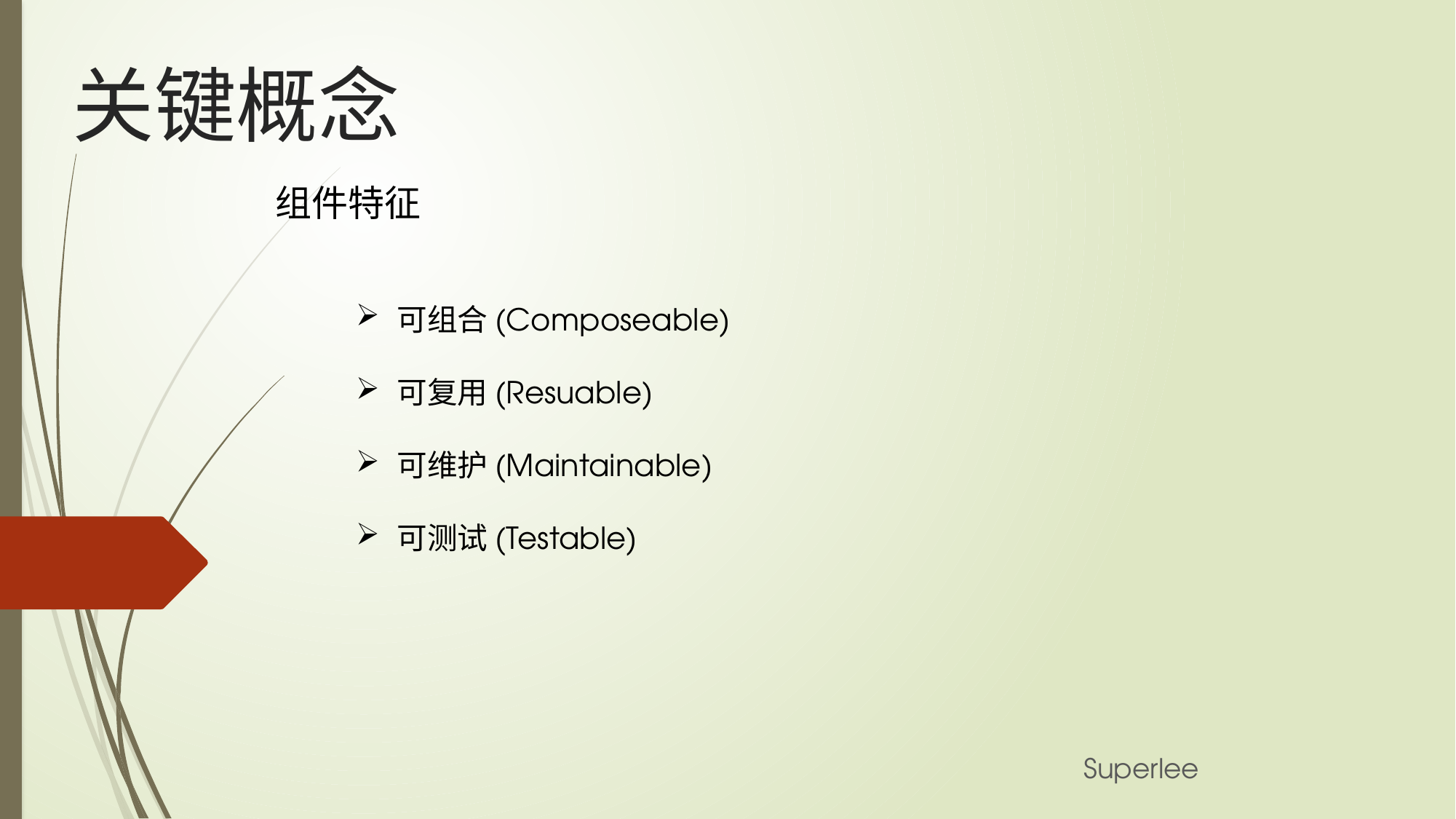

关键概念
组件特征
可组合(Composeable)

可复用(Resuable)

可维护(Maintainable)

可测试(Testable)
Superlee